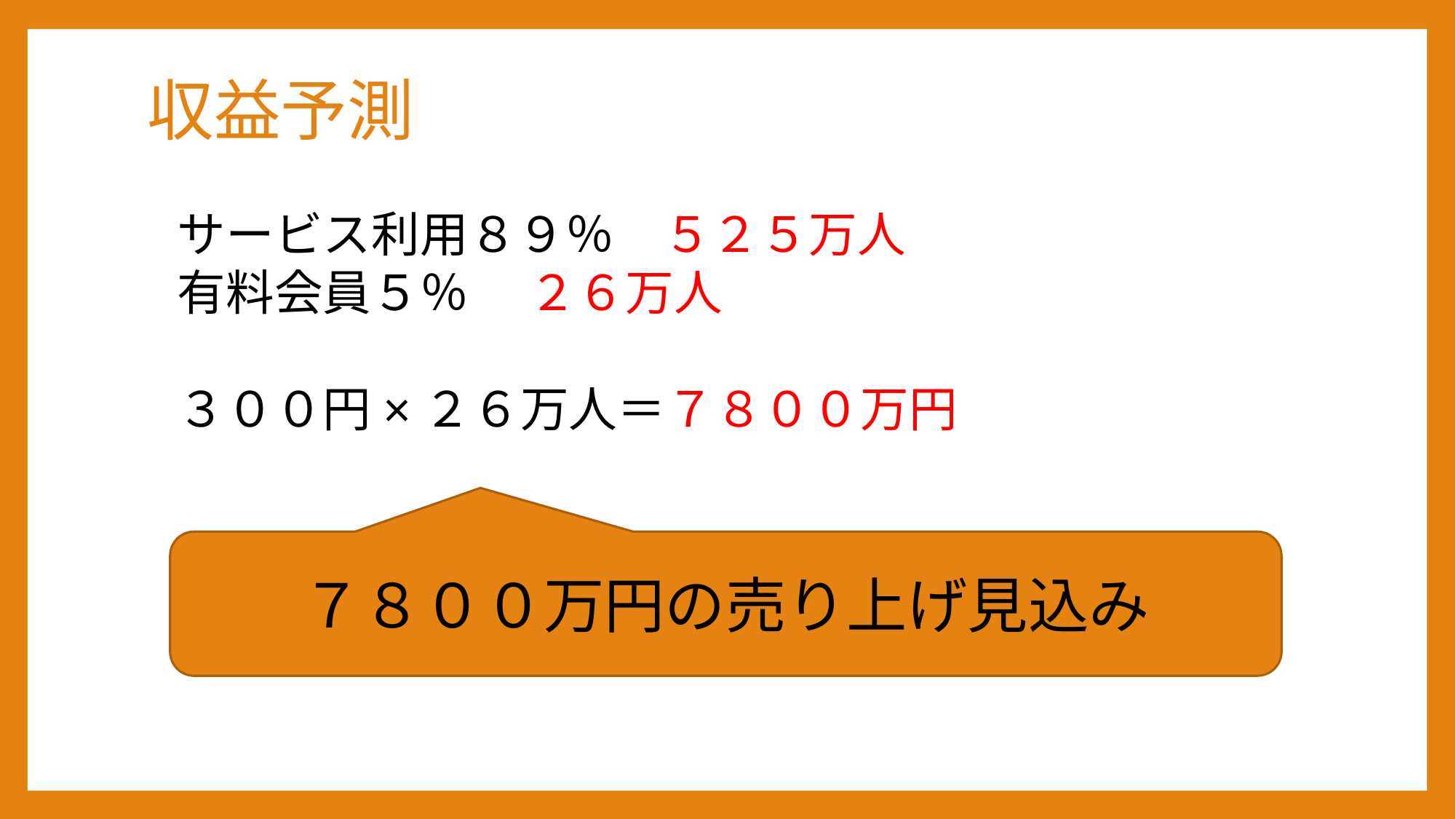

# 収益予測
サービス利用８９％　５２５万人
有料会員５％　 ２６万人

３００円×２６万人＝７８００万円
７８００万円の売り上げ見込み